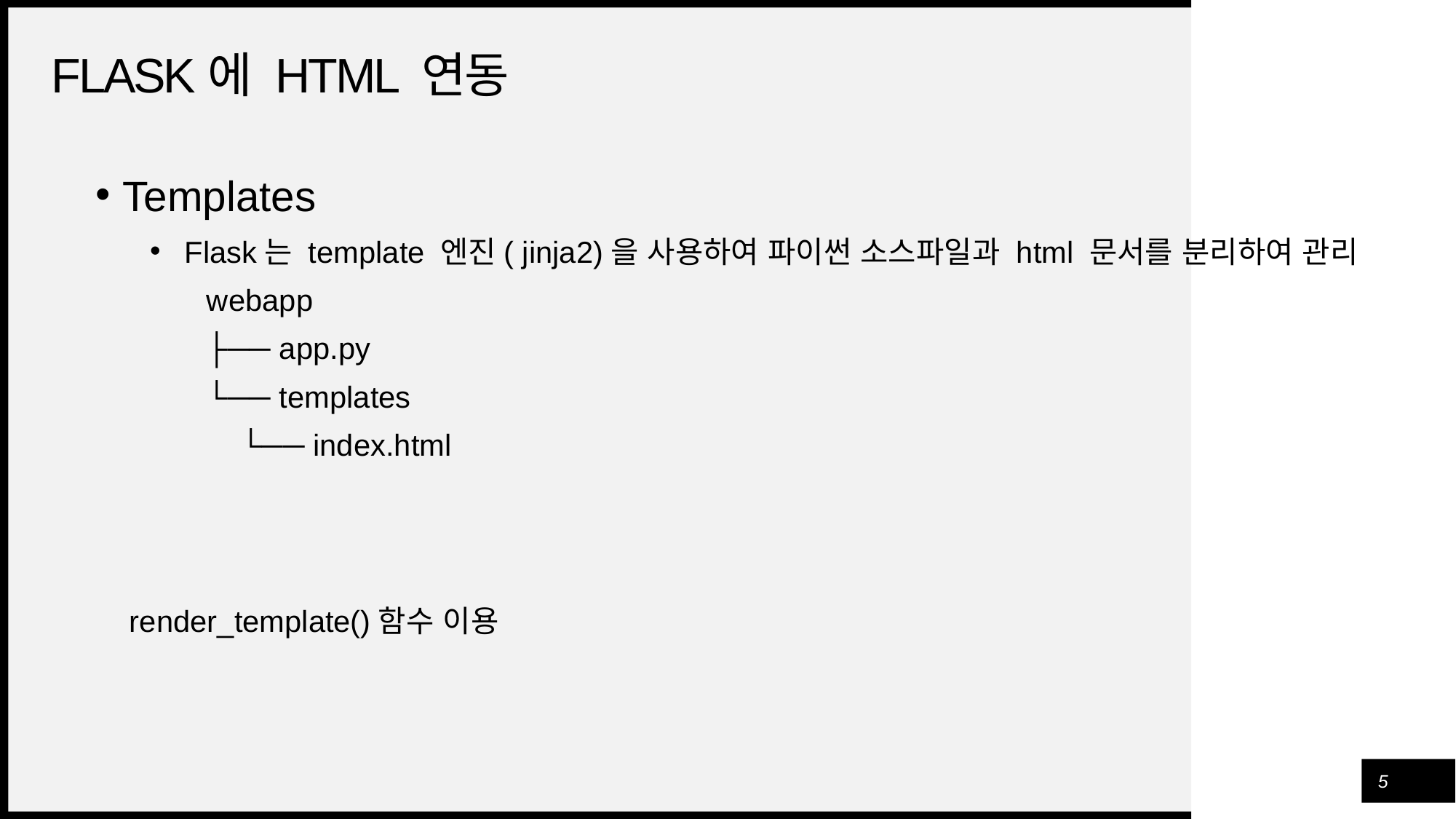

# Flask에 HTML 연동
 Templates
Flask는 template 엔진( jinja2)을 사용하여 파이썬 소스파일과 html 문서를 분리하여 관리
webapp
├── app.py
└── templates
└── index.html

render_template()함수 이용
5